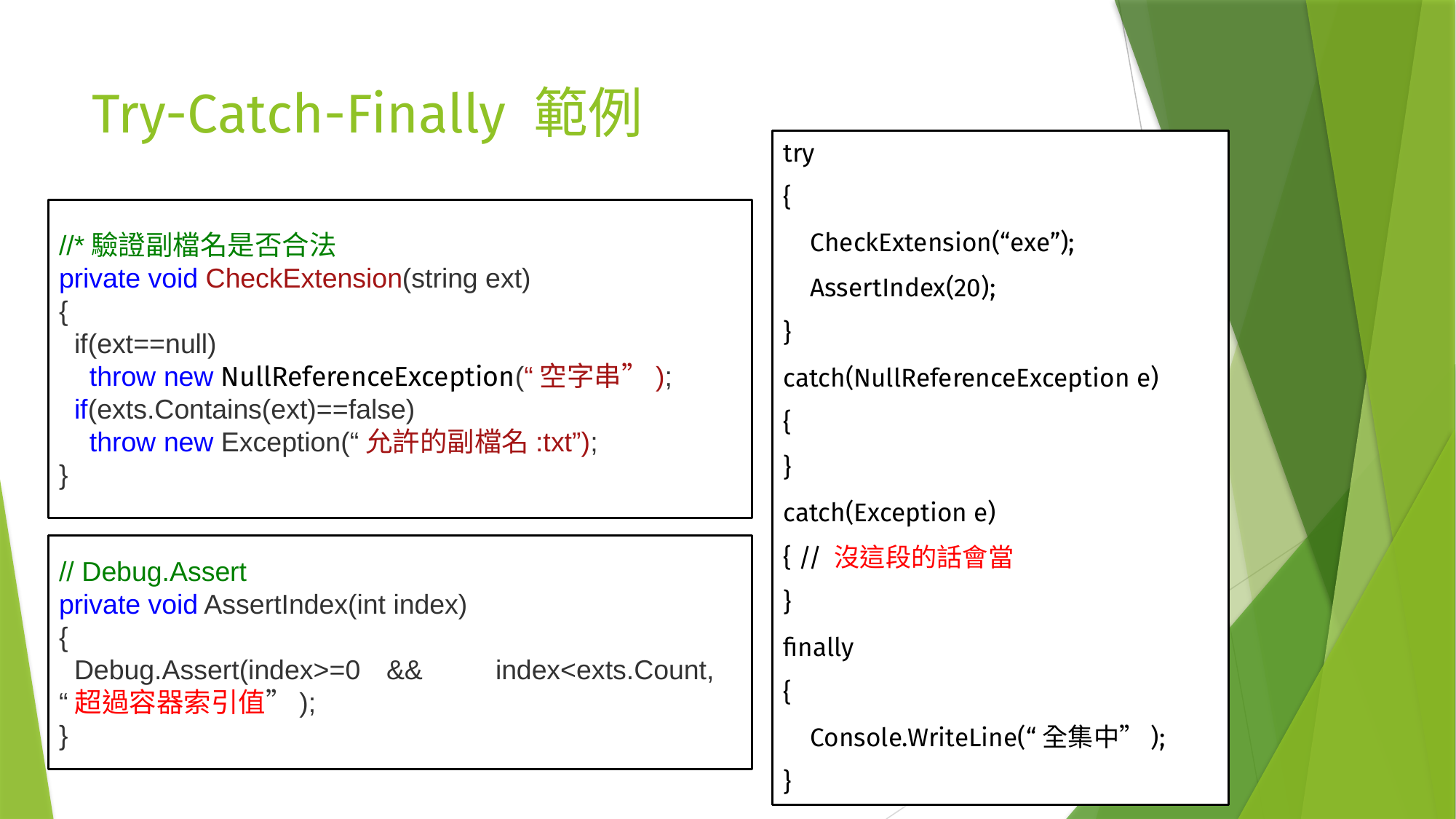

# Try-Catch-Finally 範例
try
{
    CheckExtension(“exe”);
    AssertIndex(20);
}
catch(NullReferenceException e)
{
}
catch(Exception e)
{ // 沒這段的話會當
}
finally
{
    Console.WriteLine(“全集中”);
}
//*驗證副檔名是否合法
private void CheckExtension(string ext)
{
  if(ext==null)
    throw new NullReferenceException(“空字串”);
  if(exts.Contains(ext)==false)
    throw new Exception(“允許的副檔名:txt”);
}
// Debug.Assert
private void AssertIndex(int index)
{
  Debug.Assert(index>=0	&& 	index<exts.Count, “超過容器索引值”);
}